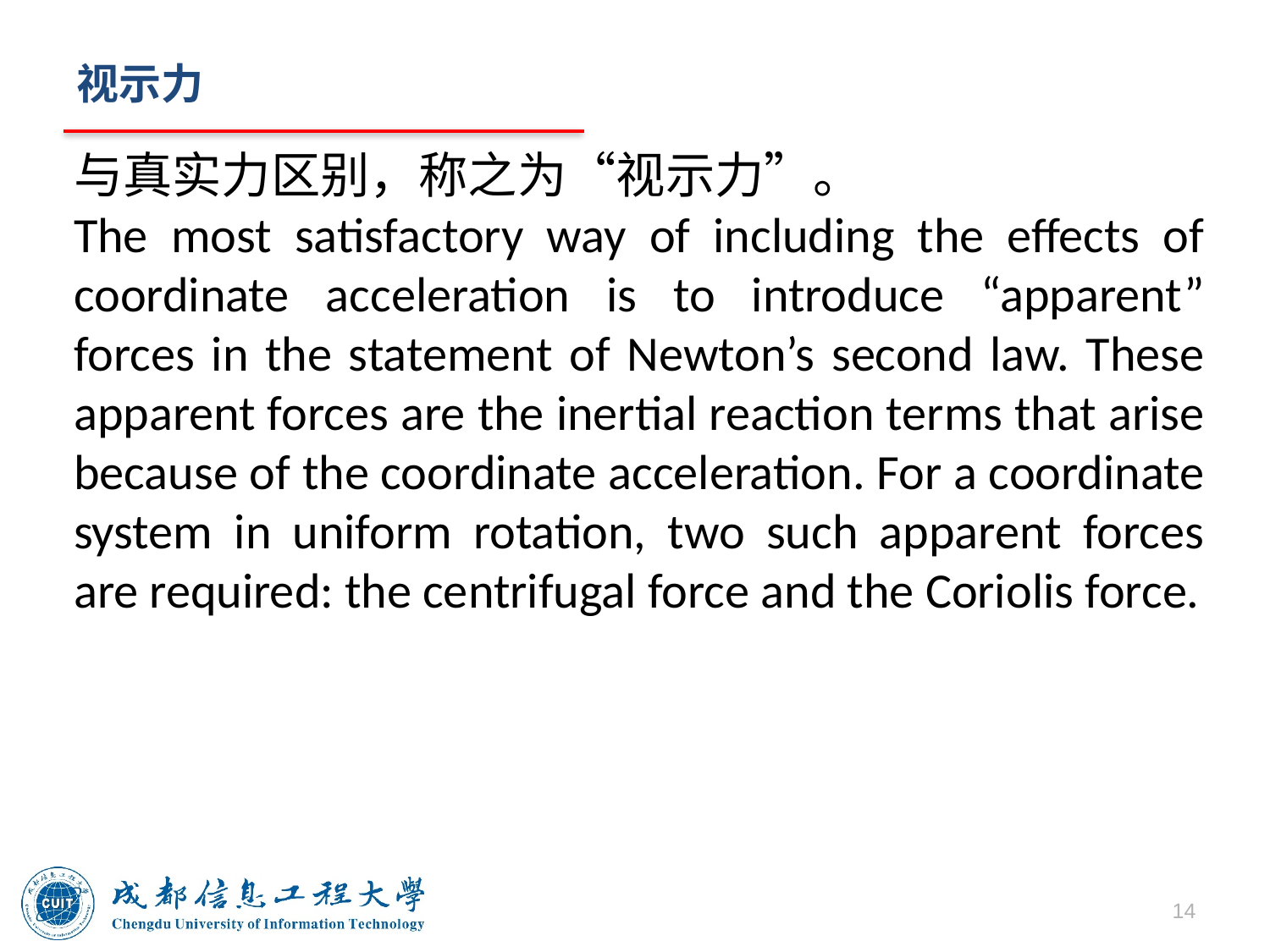

# 视示力
与真实力区别，称之为“视示力”。
The most satisfactory way of including the effects of coordinate acceleration is to introduce “apparent” forces in the statement of Newton’s second law. These apparent forces are the inertial reaction terms that arise because of the coordinate acceleration. For a coordinate system in uniform rotation, two such apparent forces are required: the centrifugal force and the Coriolis force.
14